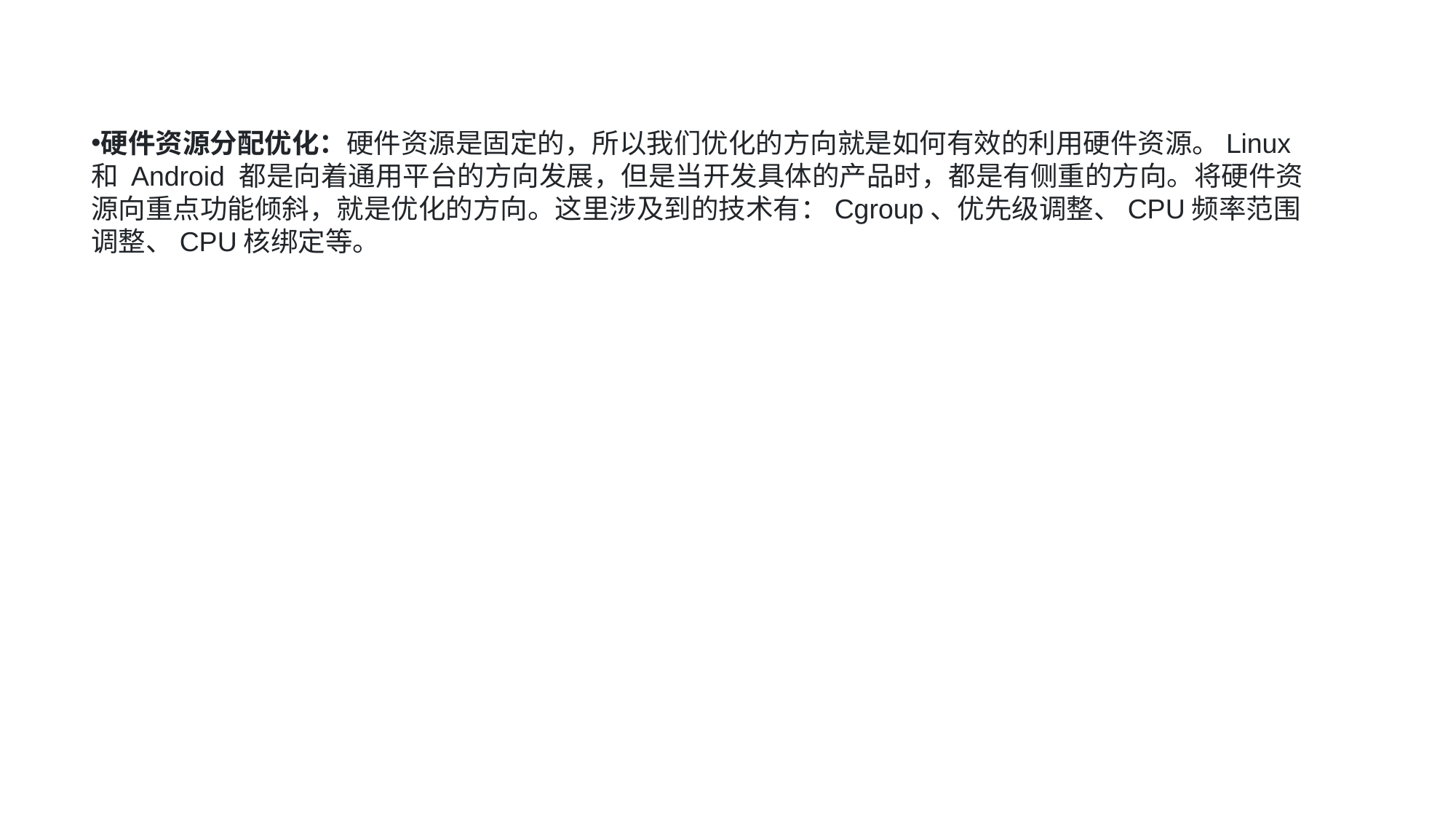

硬件资源分配优化：硬件资源是固定的，所以我们优化的方向就是如何有效的利用硬件资源。Linux 和 Android 都是向着通用平台的方向发展，但是当开发具体的产品时，都是有侧重的方向。将硬件资源向重点功能倾斜，就是优化的方向。这里涉及到的技术有：Cgroup、优先级调整、CPU频率范围调整、CPU核绑定等。